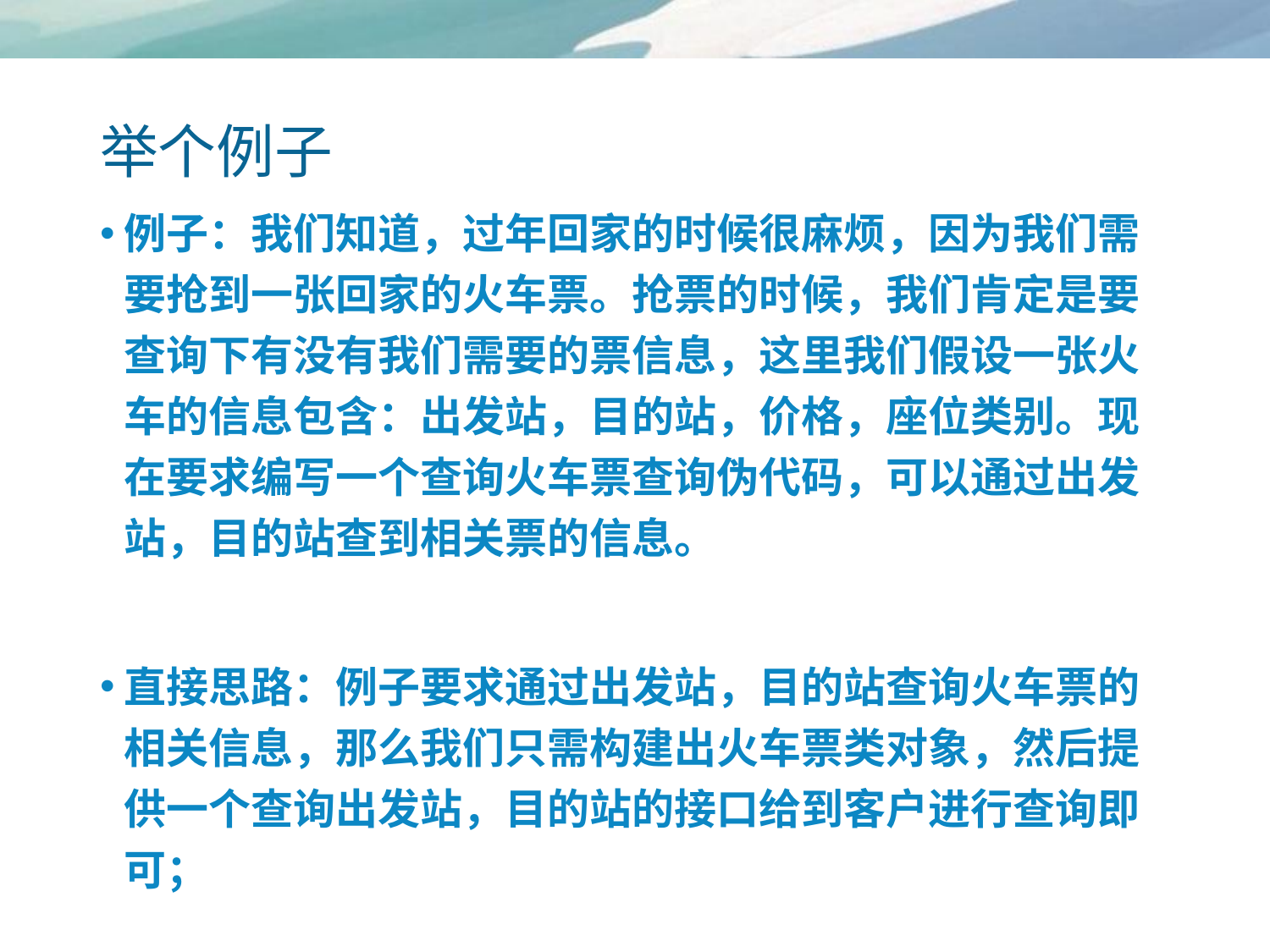

# 举个例子
例子：我们知道，过年回家的时候很麻烦，因为我们需要抢到一张回家的火车票。抢票的时候，我们肯定是要查询下有没有我们需要的票信息，这里我们假设一张火车的信息包含：出发站，目的站，价格，座位类别。现在要求编写一个查询火车票查询伪代码，可以通过出发站，目的站查到相关票的信息。

直接思路：例子要求通过出发站，目的站查询火车票的相关信息，那么我们只需构建出火车票类对象，然后提供一个查询出发站，目的站的接口给到客户进行查询即可；